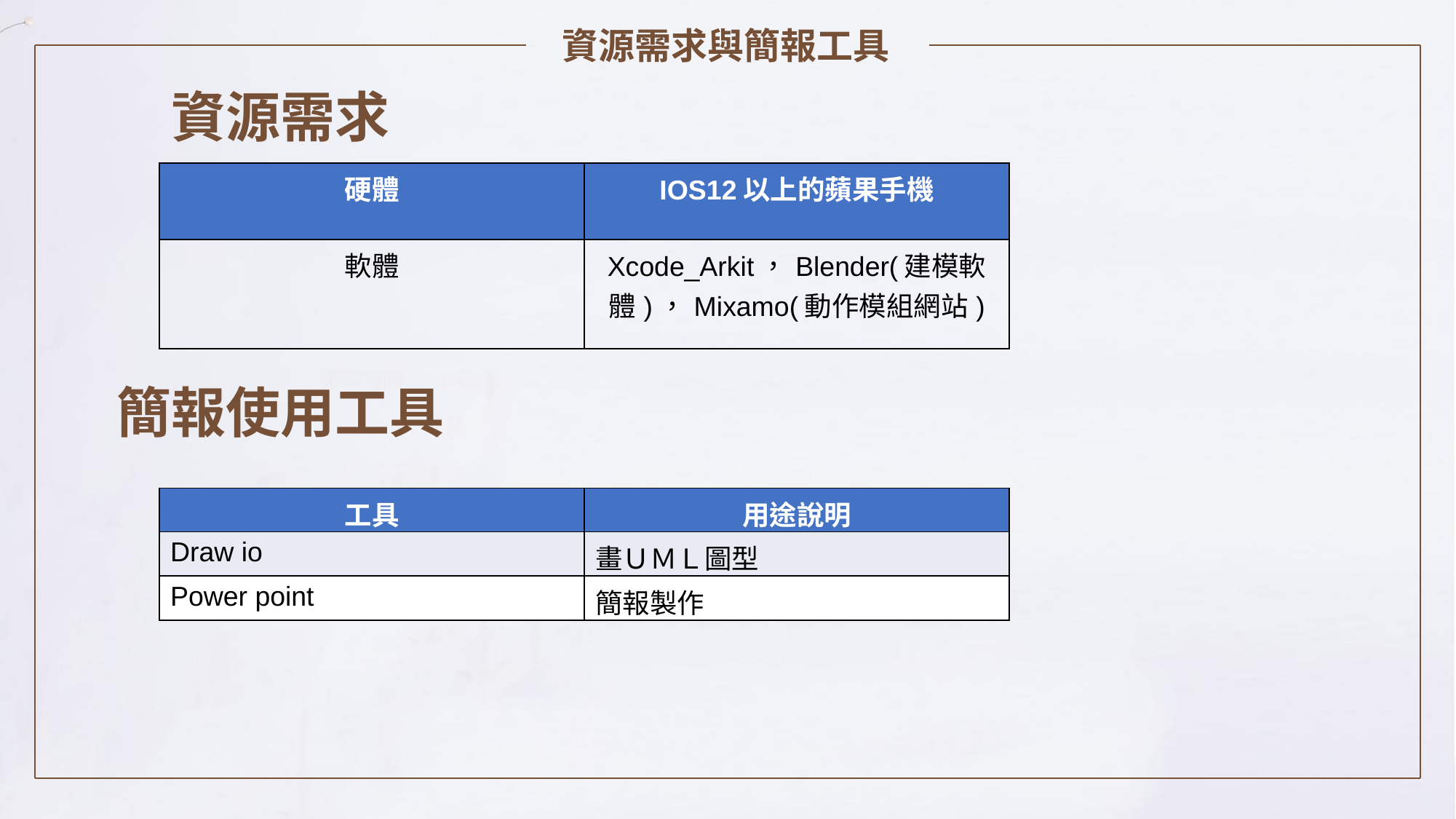

資源需求與簡報工具
資源需求
| 硬體 | IOS12以上的蘋果手機 |
| --- | --- |
| 軟體 | Xcode\_Arkit，Blender(建模軟體)，Mixamo(動作模組網站) |
簡報使用工具
| 工具 | 用途說明 |
| --- | --- |
| Draw io | 畫ＵＭＬ圖型 |
| Power point | 簡報製作 |